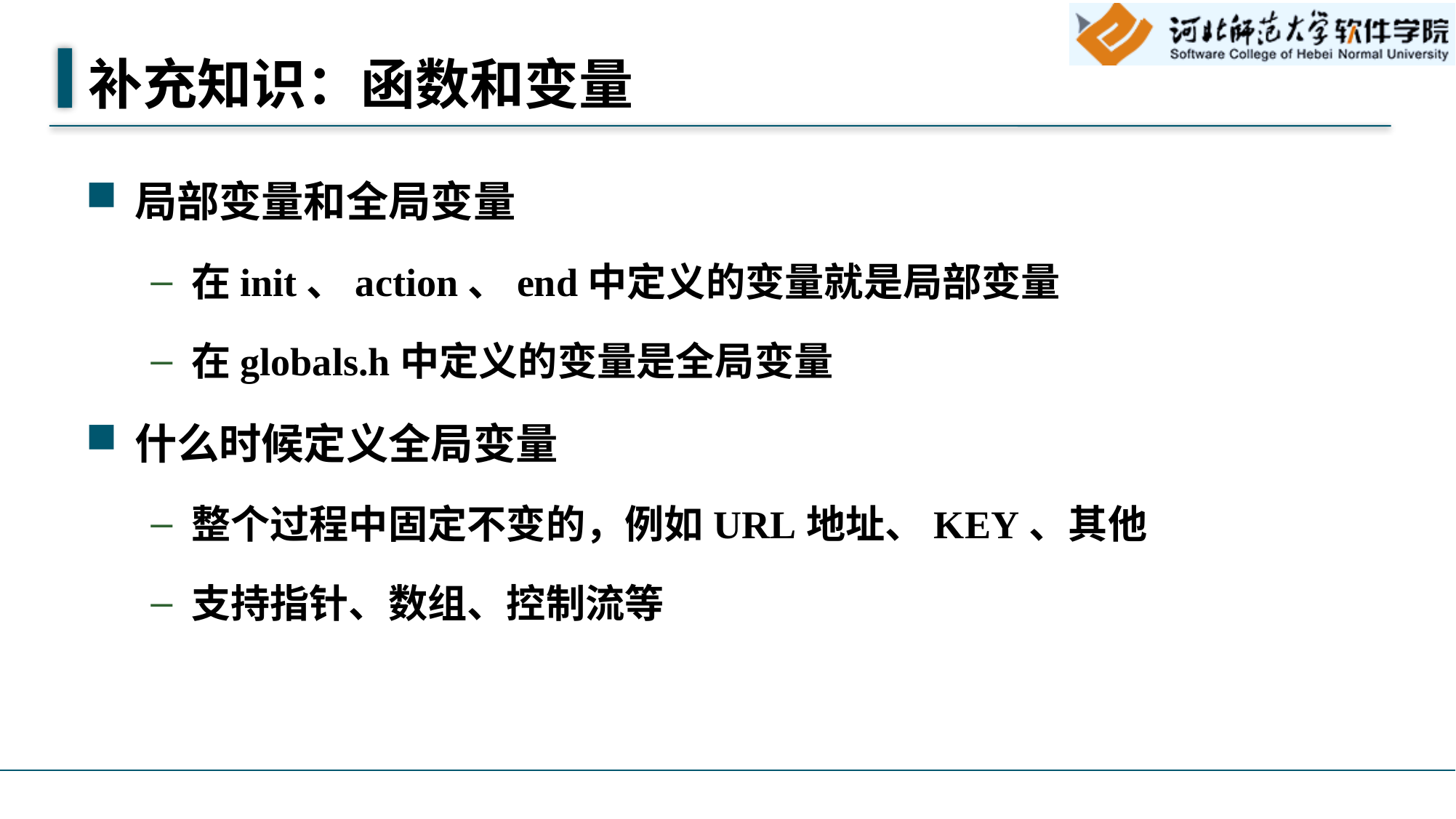

# 补充知识：函数和变量
局部变量和全局变量
在init、action、end中定义的变量就是局部变量
在globals.h中定义的变量是全局变量
什么时候定义全局变量
整个过程中固定不变的，例如URL地址、KEY、其他
支持指针、数组、控制流等